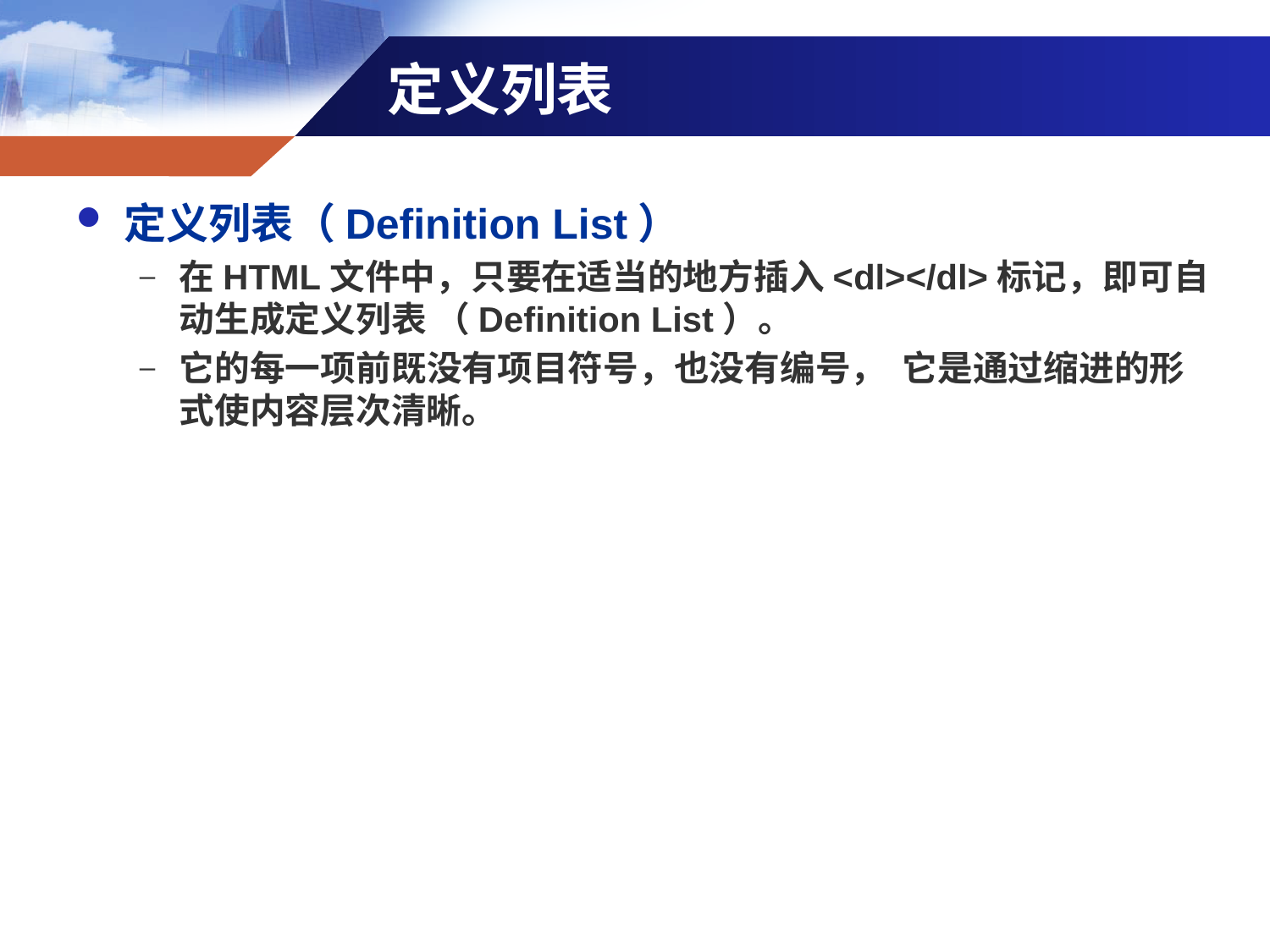

定义列表
定义列表（Definition List）
在HTML文件中，只要在适当的地方插入<dl></dl>标记，即可自动生成定义列表 （Definition List）。
它的每一项前既没有项目符号，也没有编号，  它是通过缩进的形式使内容层次清晰。